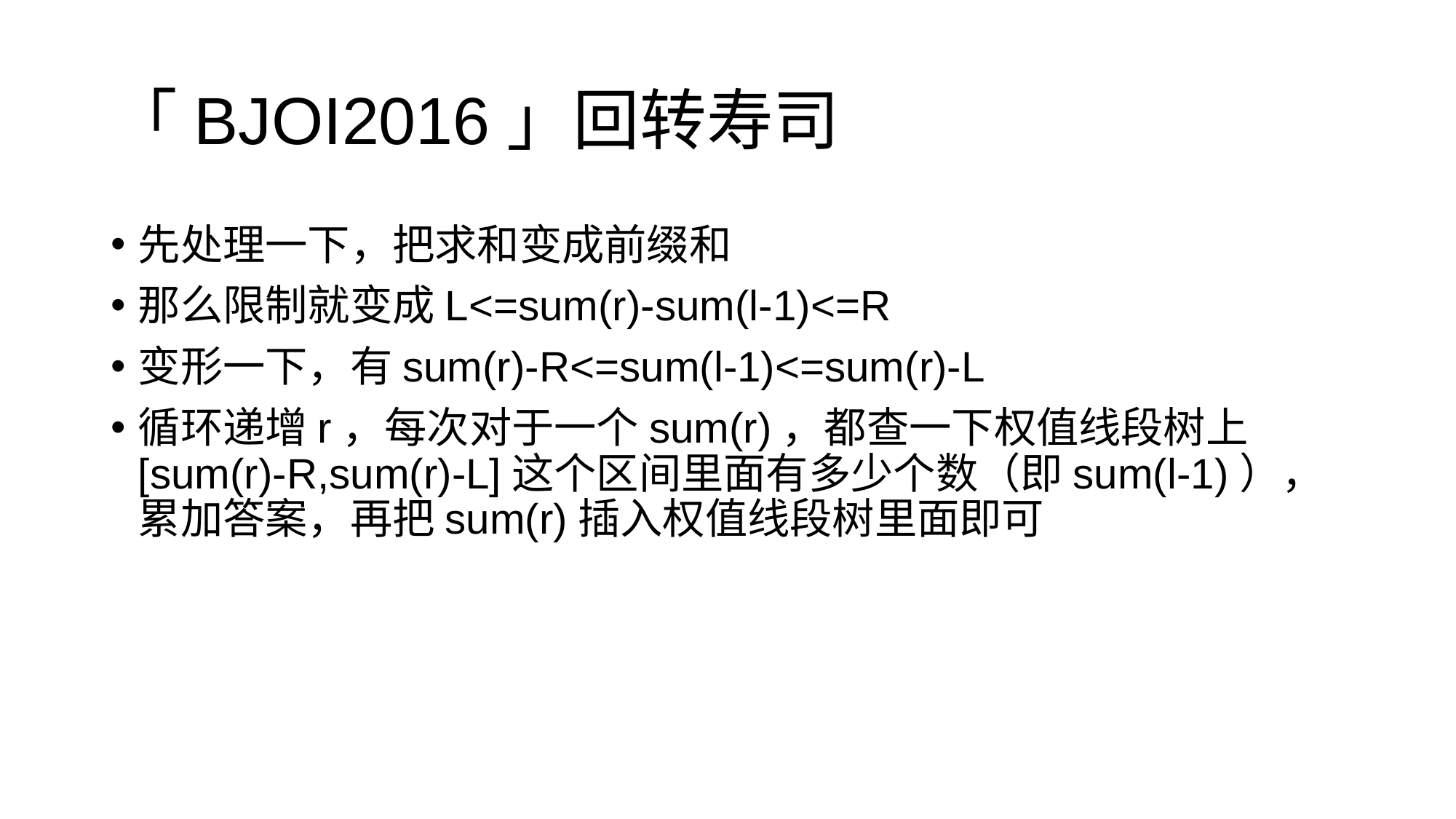

# 「BJOI2016」回转寿司
先处理一下，把求和变成前缀和
那么限制就变成L<=sum(r)-sum(l-1)<=R
变形一下，有sum(r)-R<=sum(l-1)<=sum(r)-L
循环递增r，每次对于一个sum(r)，都查一下权值线段树上[sum(r)-R,sum(r)-L]这个区间里面有多少个数（即sum(l-1)），累加答案，再把sum(r)插入权值线段树里面即可